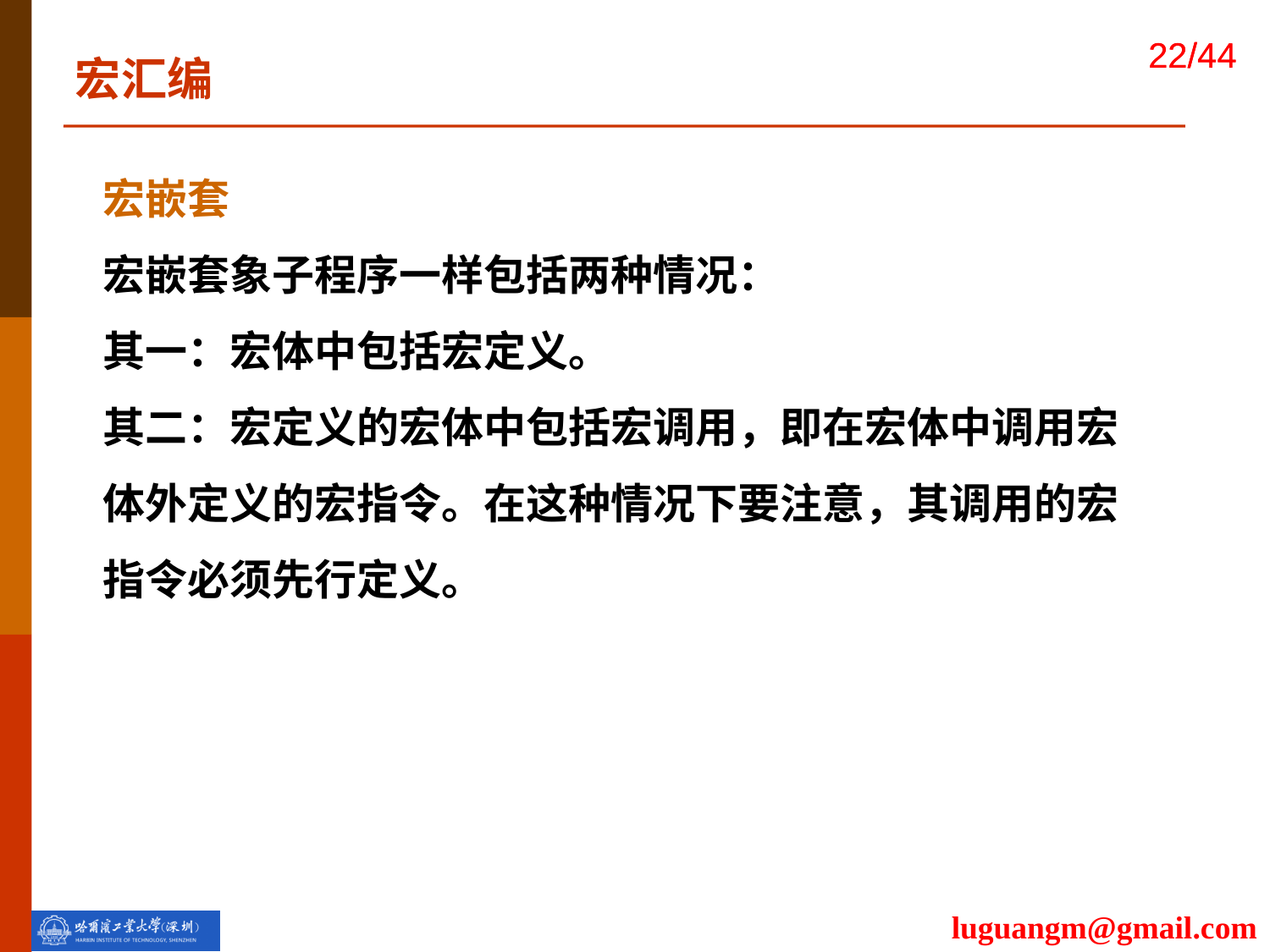

宏汇编
宏嵌套
宏嵌套象子程序一样包括两种情况：
其一：宏体中包括宏定义。
其二：宏定义的宏体中包括宏调用，即在宏体中调用宏体外定义的宏指令。在这种情况下要注意，其调用的宏指令必须先行定义。